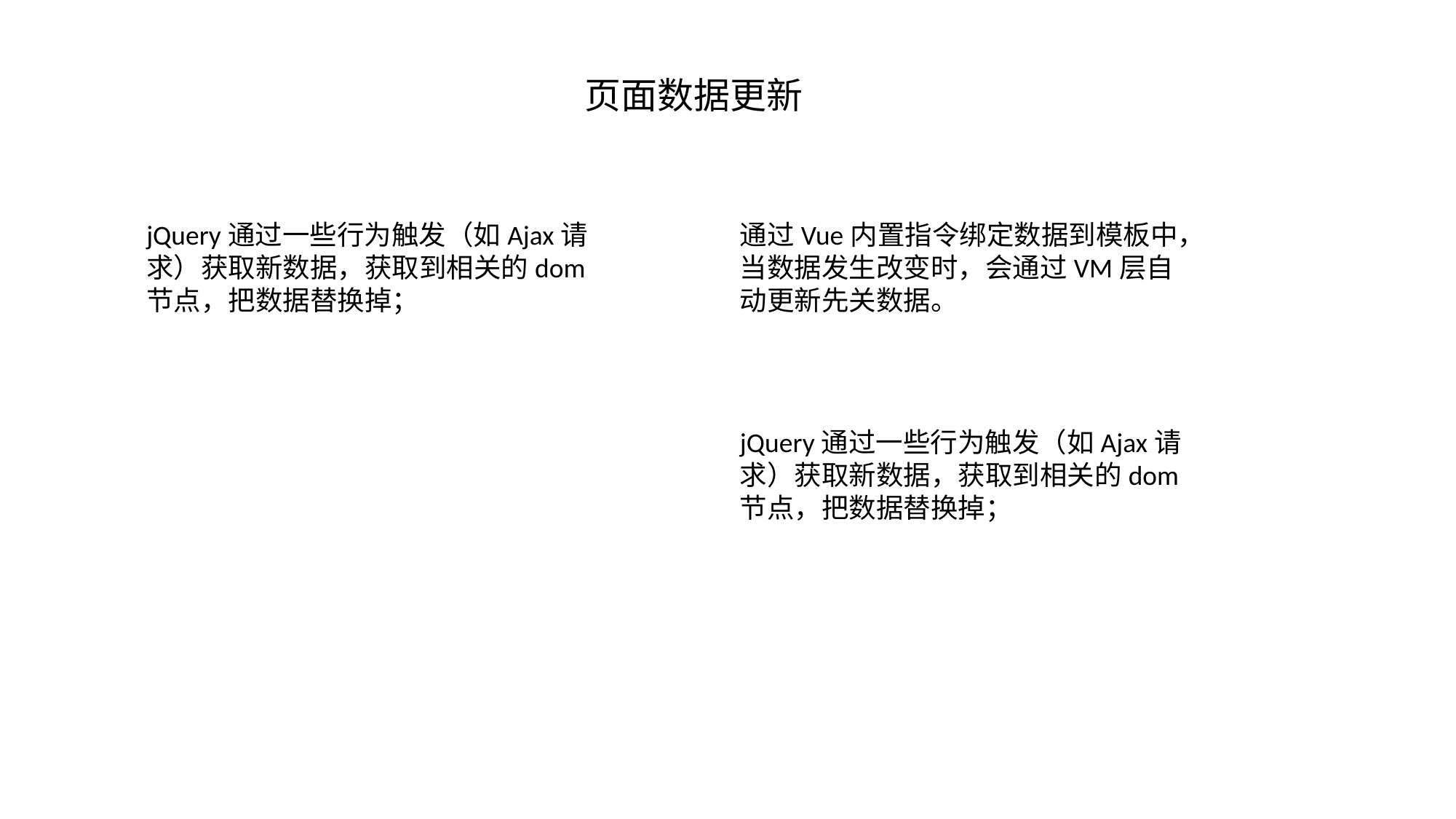

页面数据更新
jQuery通过一些行为触发（如Ajax请求）获取新数据，获取到相关的dom节点，把数据替换掉；
通过Vue内置指令绑定数据到模板中，当数据发生改变时，会通过VM层自动更新先关数据。
jQuery通过一些行为触发（如Ajax请求）获取新数据，获取到相关的dom节点，把数据替换掉；